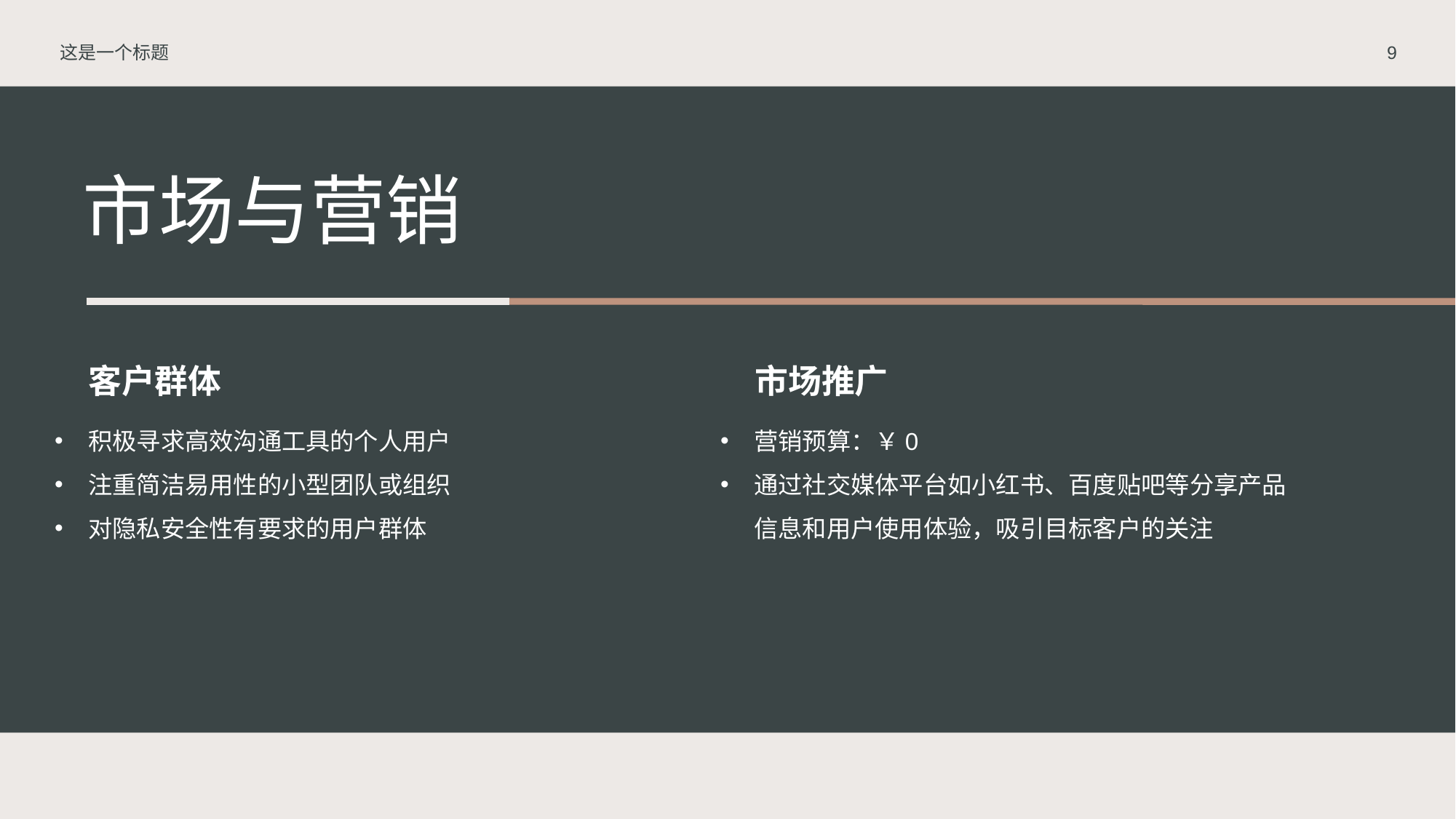

这是一个标题
9
# 市场与营销
客户群体
市场推广
积极寻求高效沟通工具的个人用户
注重简洁易用性的小型团队或组织
对隐私安全性有要求的用户群体
营销预算：￥0
通过社交媒体平台如小红书、百度贴吧等分享产品信息和用户使用体验，吸引目标客户的关注